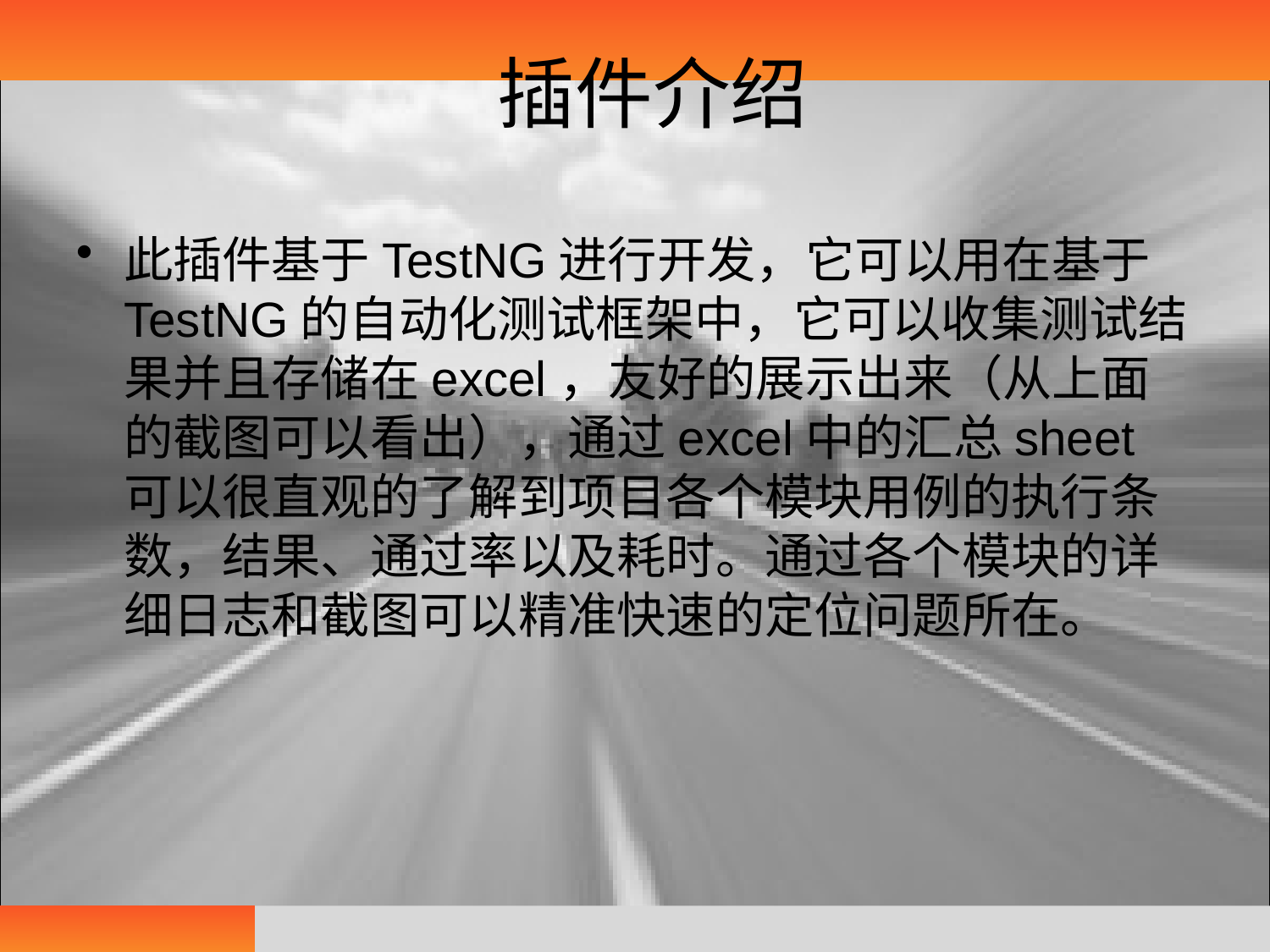

# 插件介绍
此插件基于TestNG进行开发，它可以用在基于TestNG的自动化测试框架中，它可以收集测试结果并且存储在excel，友好的展示出来（从上面的截图可以看出），通过excel中的汇总sheet可以很直观的了解到项目各个模块用例的执行条数，结果、通过率以及耗时。通过各个模块的详细日志和截图可以精准快速的定位问题所在。